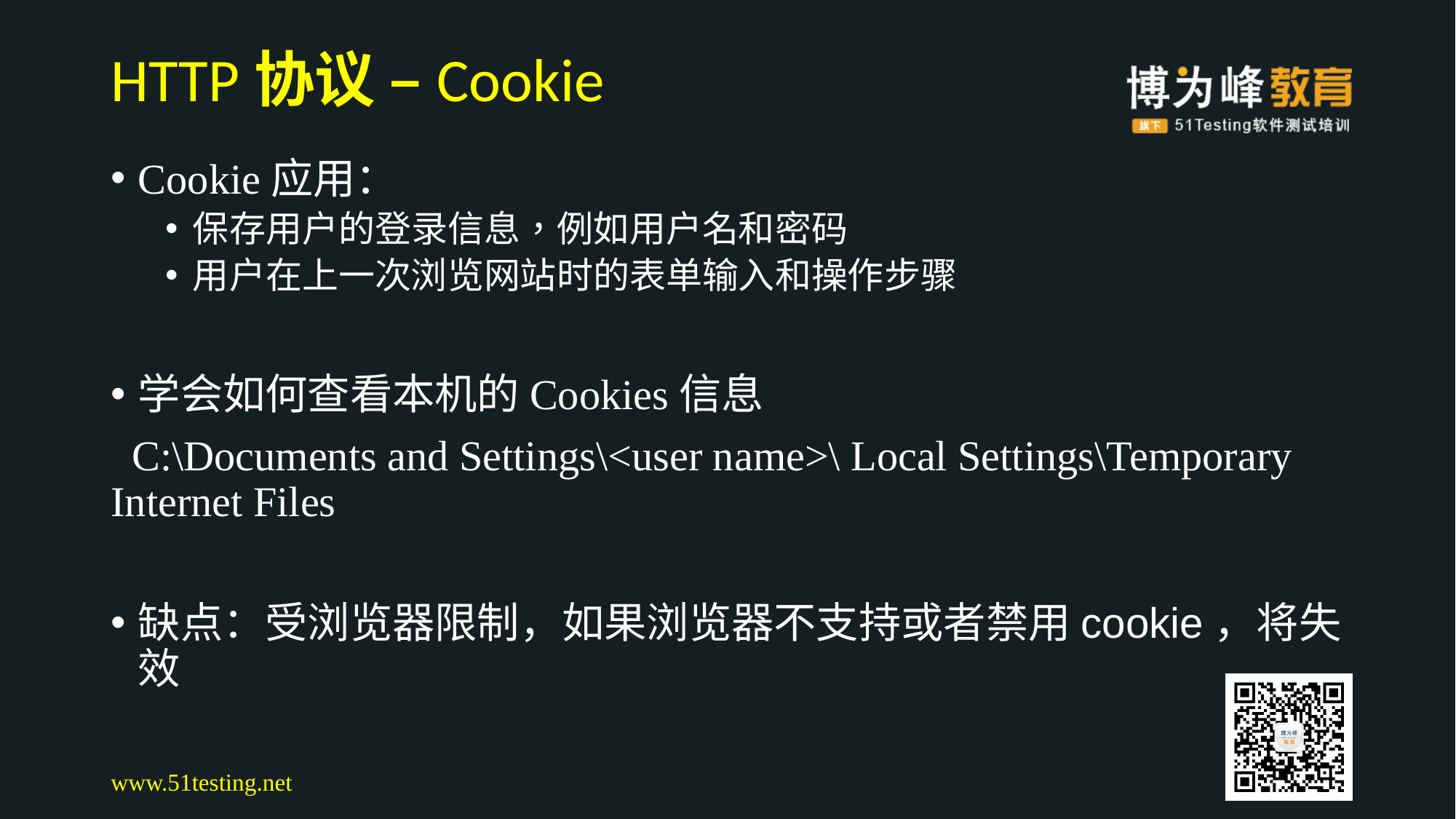

# HTTP协议 –Cookie
Cookie应用：
保存用户的登录信息，例如用户名和密码
用户在上一次浏览网站时的表单输入和操作步骤

学会如何查看本机的Cookies信息
  C:\Documents and Settings\<user name>\ Local Settings\Temporary Internet Files

缺点：受浏览器限制，如果浏览器不支持或者禁用cookie，将失效
www.51testing.net